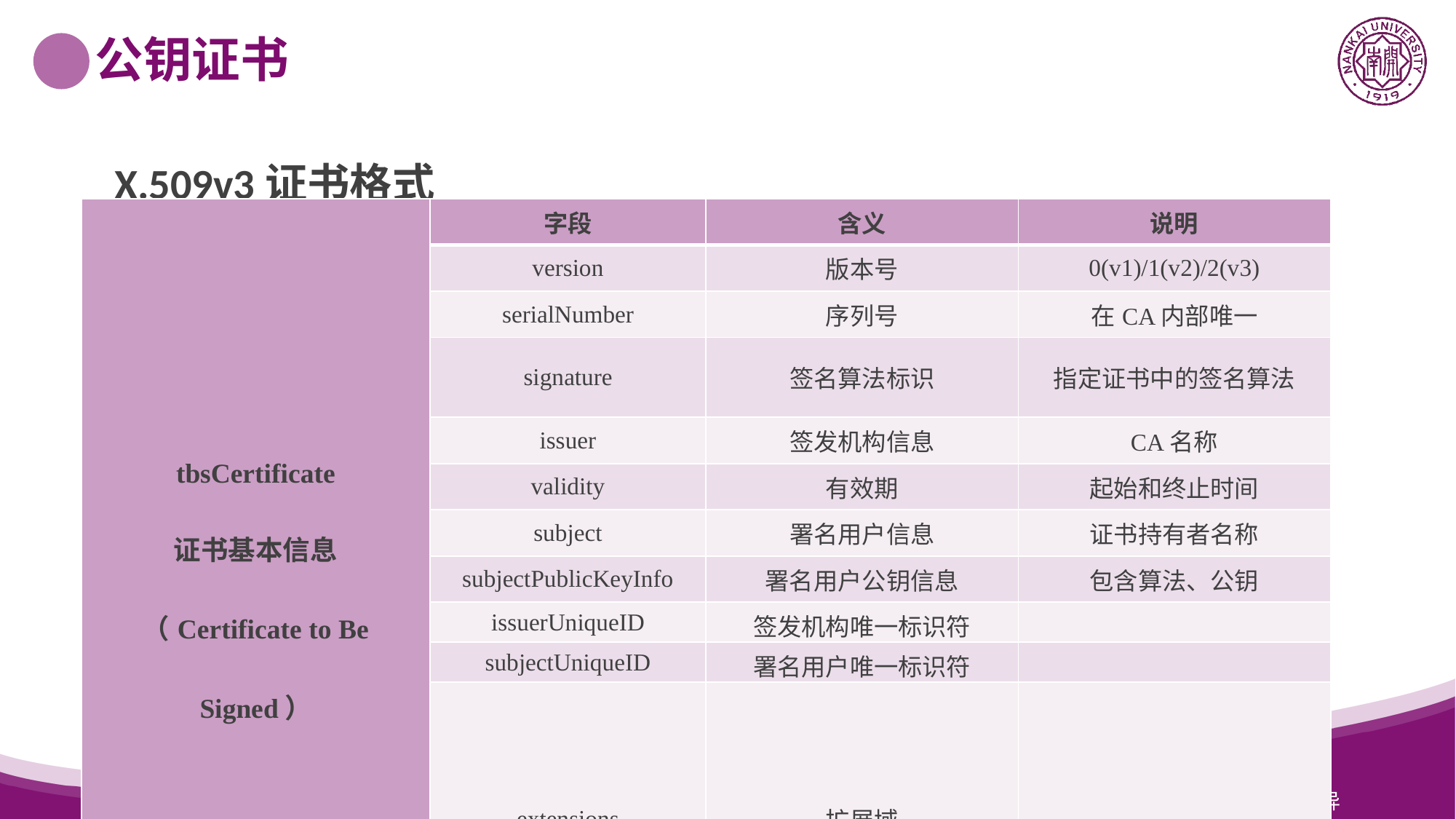

选中图片Delete，点击中间图标即可插入新图片

公钥证书
X.509v3证书格式
| tbsCertificate 证书基本信息 （Certificate to Be Signed） | 字段 | 含义 | 说明 |
| --- | --- | --- | --- |
|  | version | 版本号 | 0(v1)/1(v2)/2(v3) |
|  | serialNumber | 序列号 | 在CA内部唯一 |
|  | signature | 签名算法标识 | 指定证书中的签名算法 |
|  | issuer | 签发机构信息 | CA名称 |
|  | validity | 有效期 | 起始和终止时间 |
|  | subject | 署名用户信息 | 证书持有者名称 |
|  | subjectPublicKeyInfo | 署名用户公钥信息 | 包含算法、公钥 |
|  | issuerUniqueID | 签发机构唯一标识符 |  |
|  | subjectUniqueID | 署名用户唯一标识符 |  |
|  | extensions | 扩展域 |  |